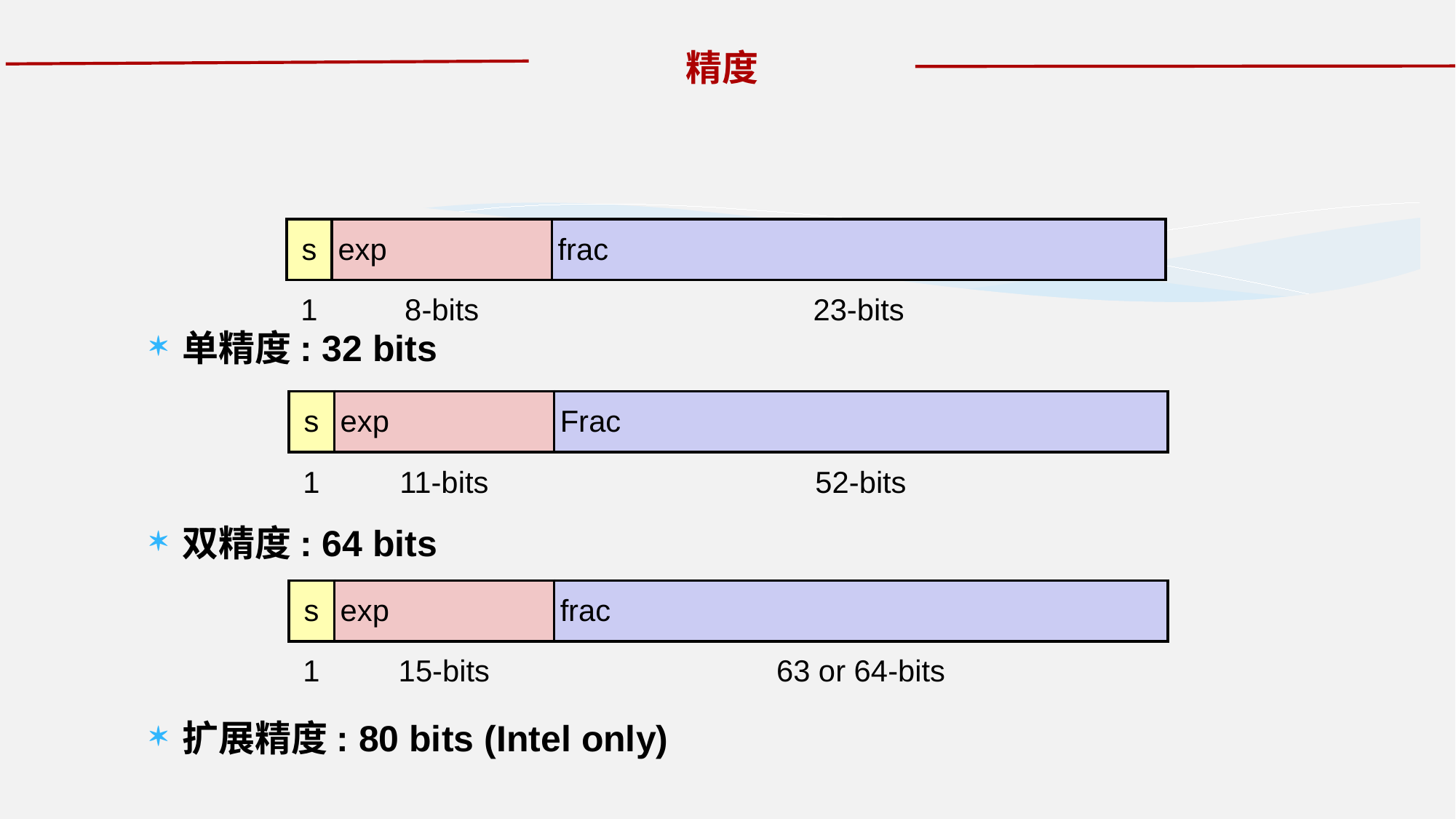

精度
| s | exp | frac |
| --- | --- | --- |
| 1 | 8-bits | 23-bits |
单精度: 32 bits
双精度: 64 bits
扩展精度: 80 bits (Intel only)
| s | exp | Frac |
| --- | --- | --- |
| 1 | 11-bits | 52-bits |
| s | exp | frac |
| --- | --- | --- |
| 1 | 15-bits | 63 or 64-bits |